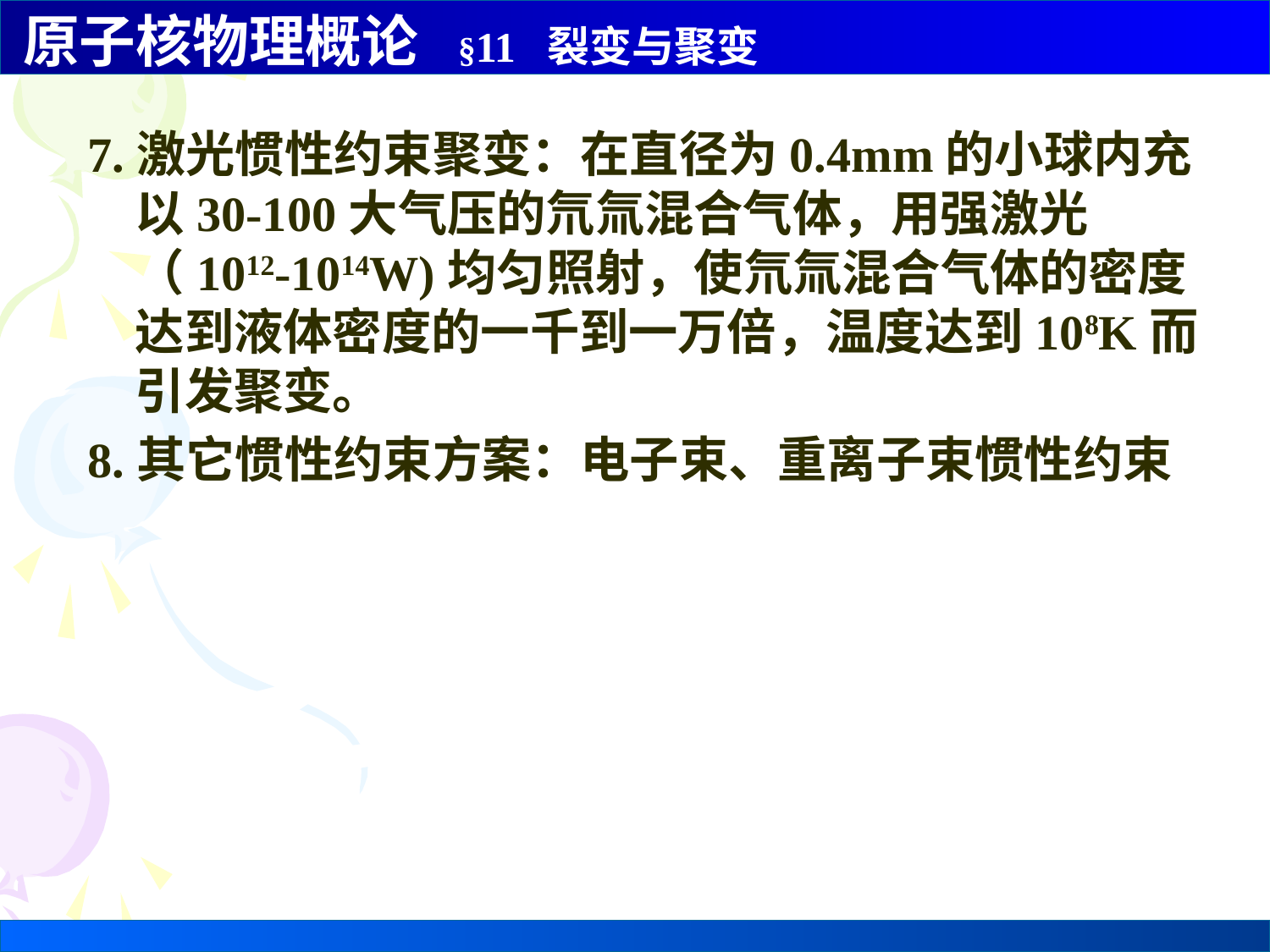

7.激光惯性约束聚变：在直径为0.4mm的小球内充以30-100大气压的氘氚混合气体，用强激光（1012-1014W)均匀照射，使氘氚混合气体的密度达到液体密度的一千到一万倍，温度达到108K而引发聚变。
8.其它惯性约束方案：电子束、重离子束惯性约束